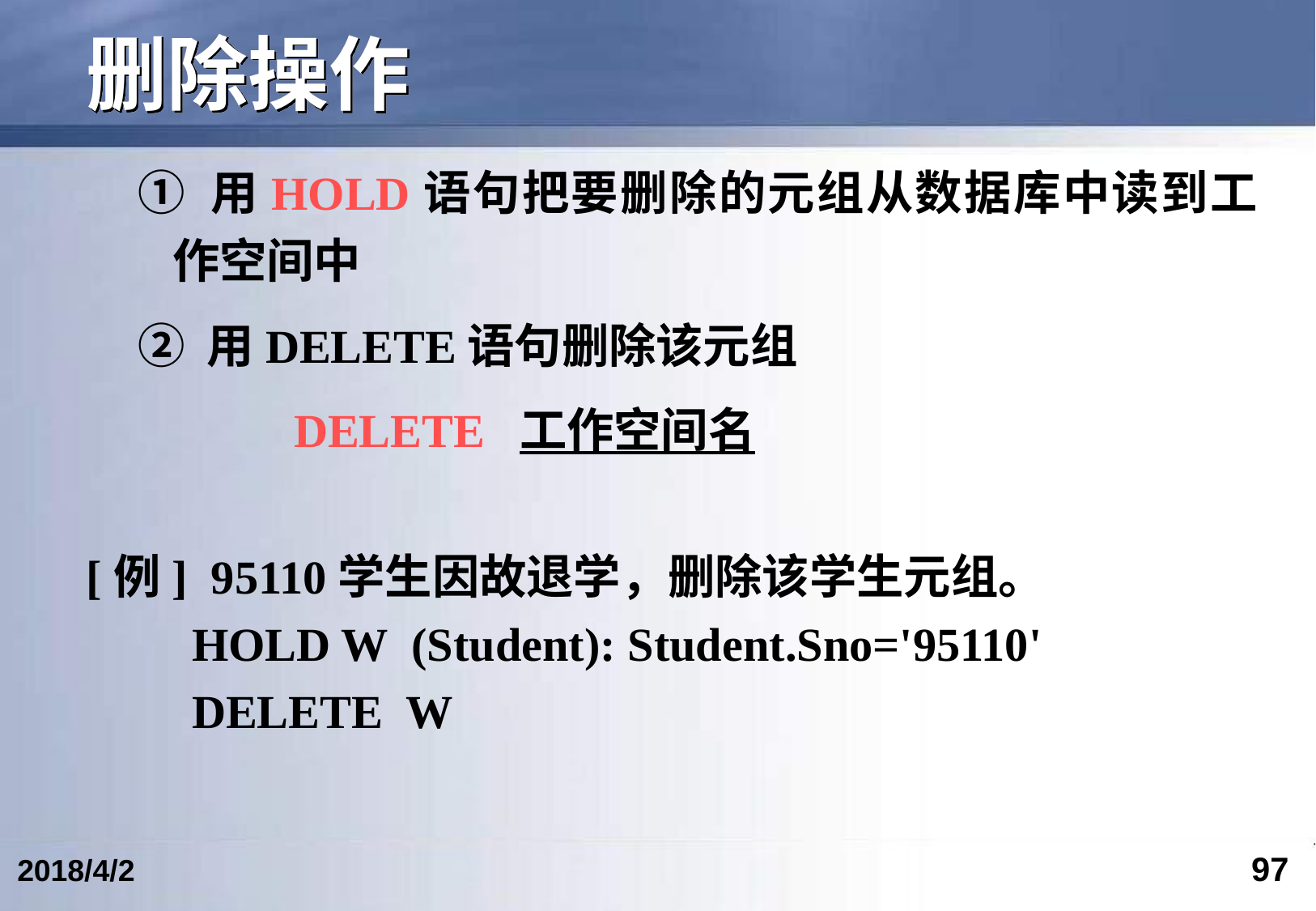

# 删除操作
① 用HOLD语句把要删除的元组从数据库中读到工作空间中
② 用DELETE语句删除该元组
		DELETE  工作空间名
[例]  95110学生因故退学，删除该学生元组。
         HOLD W  (Student): Student.Sno='95110'
         DELETE  W
97
2018/4/2